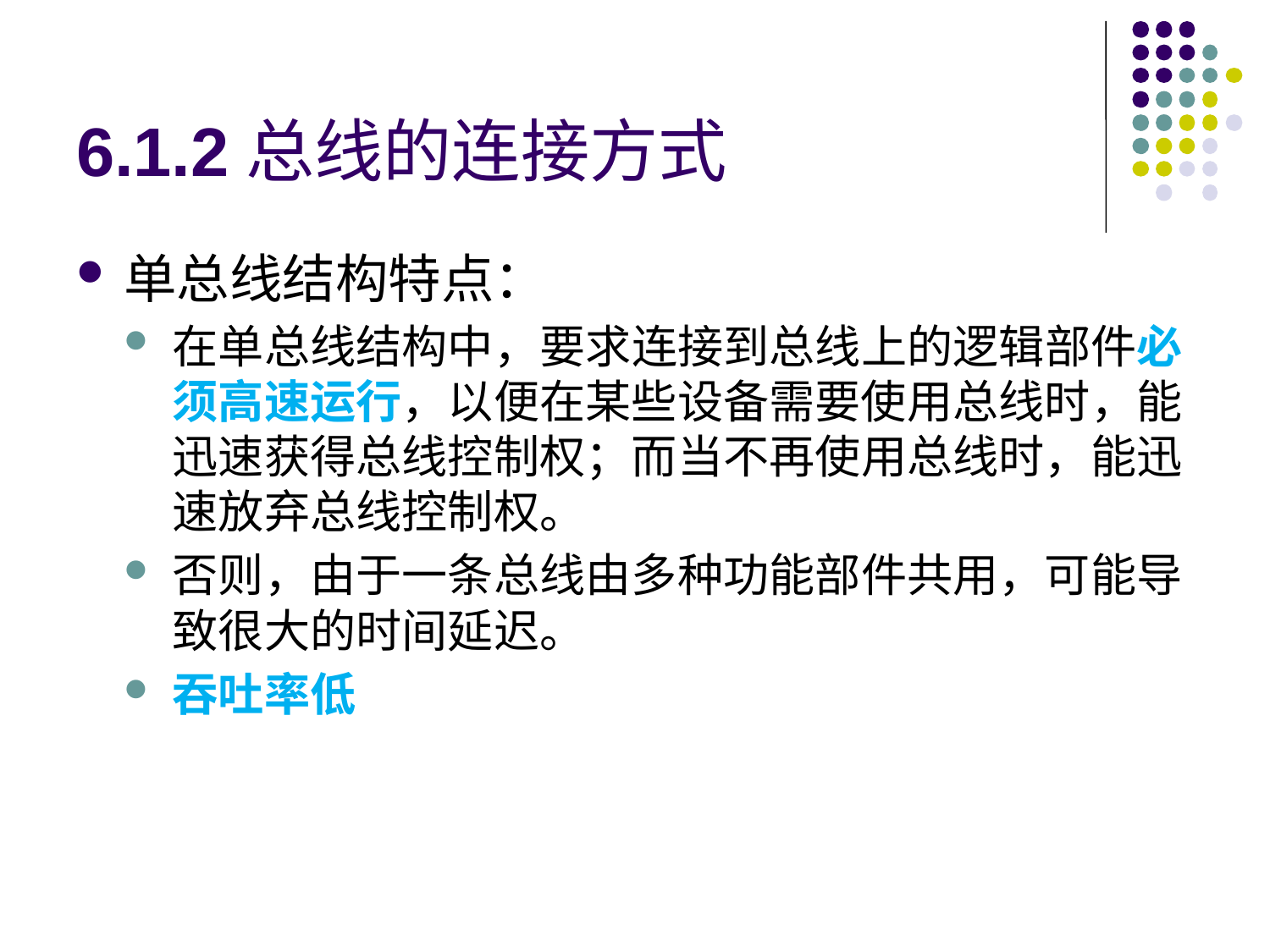

# 6.1.2总线的连接方式
单总线结构特点：
在单总线结构中，要求连接到总线上的逻辑部件必须高速运行，以便在某些设备需要使用总线时，能迅速获得总线控制权；而当不再使用总线时，能迅速放弃总线控制权。
否则，由于一条总线由多种功能部件共用，可能导致很大的时间延迟。
吞吐率低
19